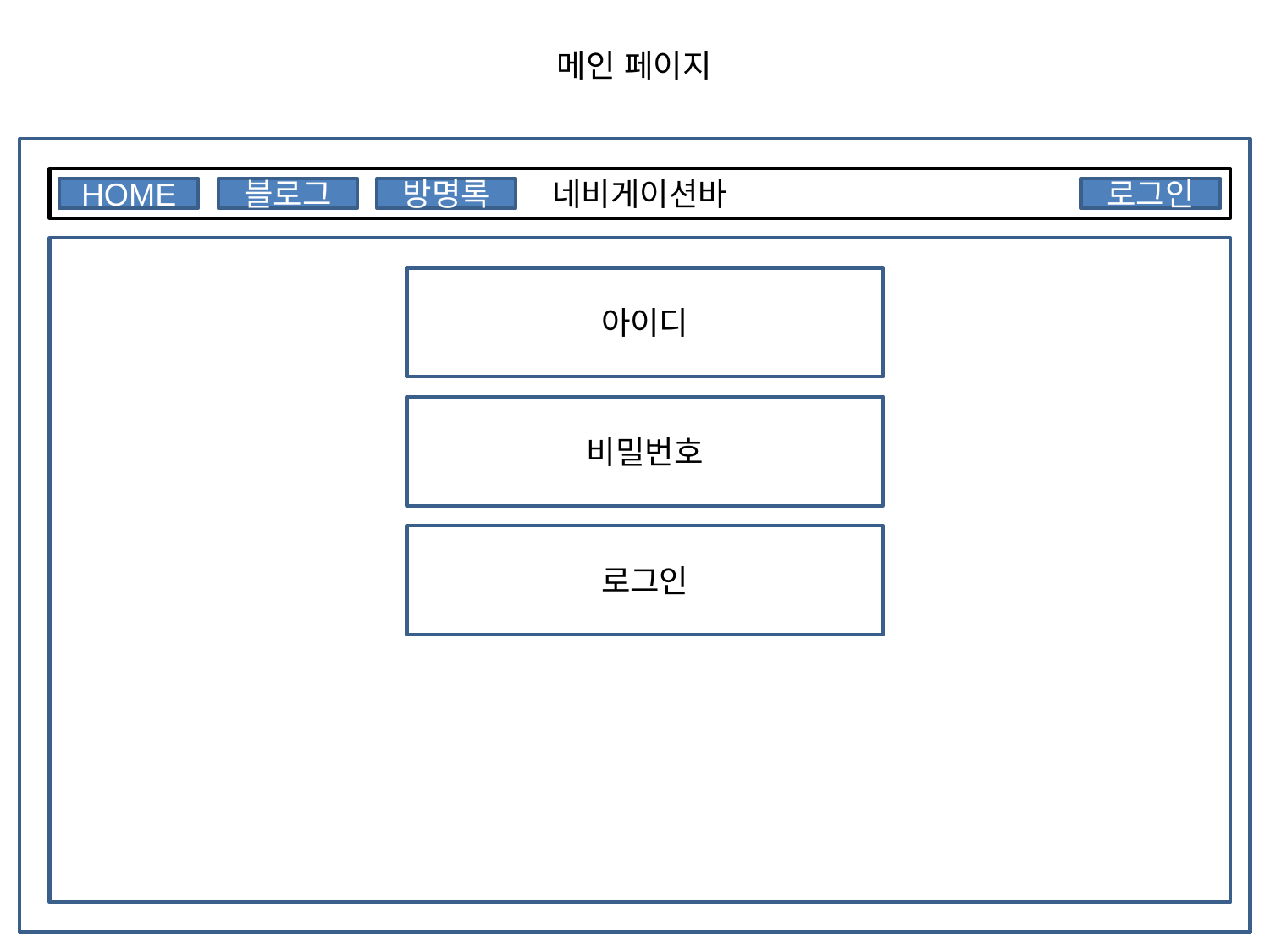

메인 페이지

네비게이션바
HOME
블로그
방명록
로그인

아이디
비밀번호
로그인